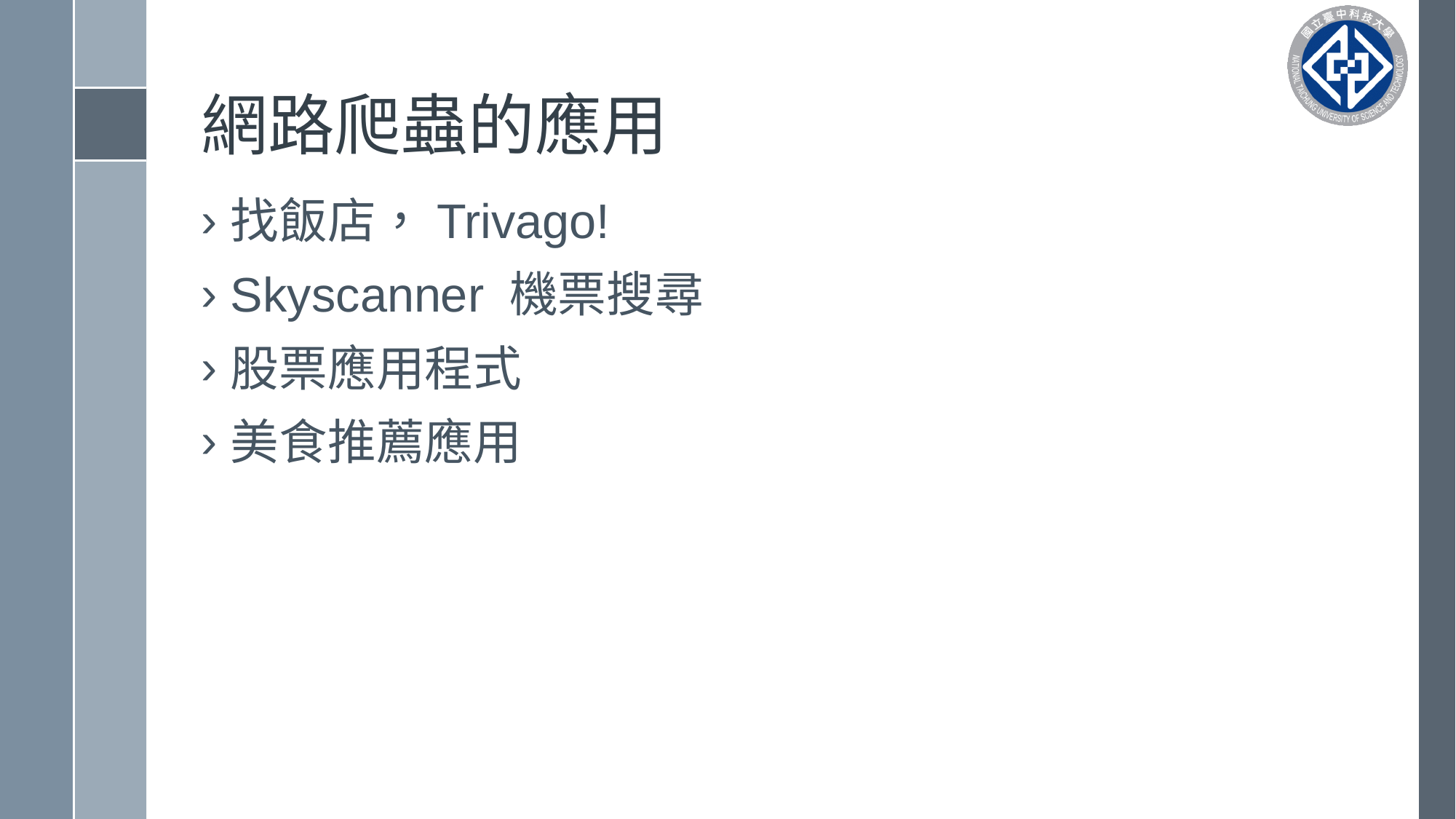

# 網路爬蟲的應用
找飯店，Trivago!
Skyscanner 機票搜尋
股票應用程式
美食推薦應用